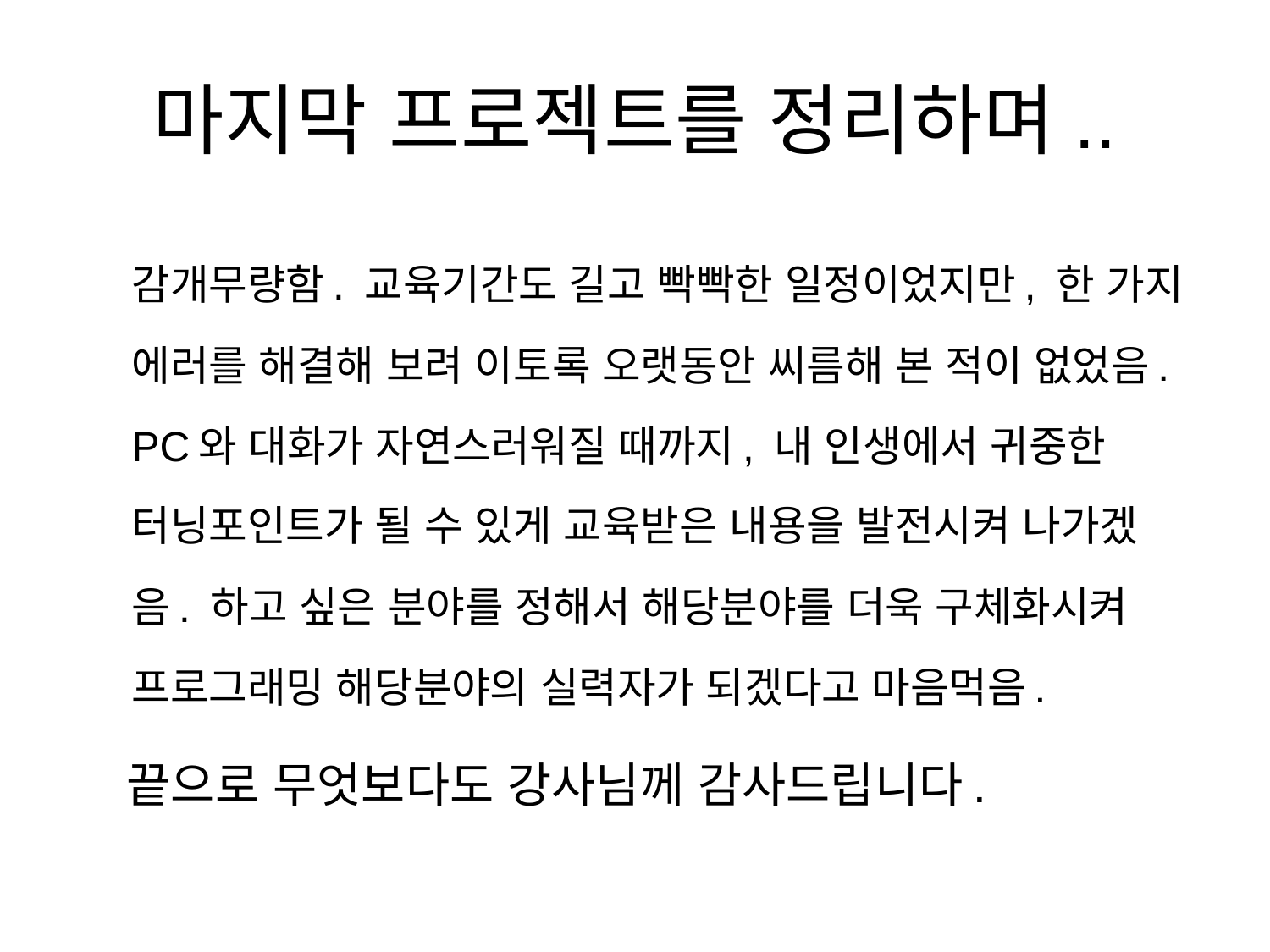

# 마지막 프로젝트를 정리하며..
감개무량함. 교육기간도 길고 빡빡한 일정이었지만, 한 가지 에러를 해결해 보려 이토록 오랫동안 씨름해 본 적이 없었음. PC와 대화가 자연스러워질 때까지, 내 인생에서 귀중한 터닝포인트가 될 수 있게 교육받은 내용을 발전시켜 나가겠음. 하고 싶은 분야를 정해서 해당분야를 더욱 구체화시켜 프로그래밍 해당분야의 실력자가 되겠다고 마음먹음.
   끝으로 무엇보다도 강사님께 감사드립니다.